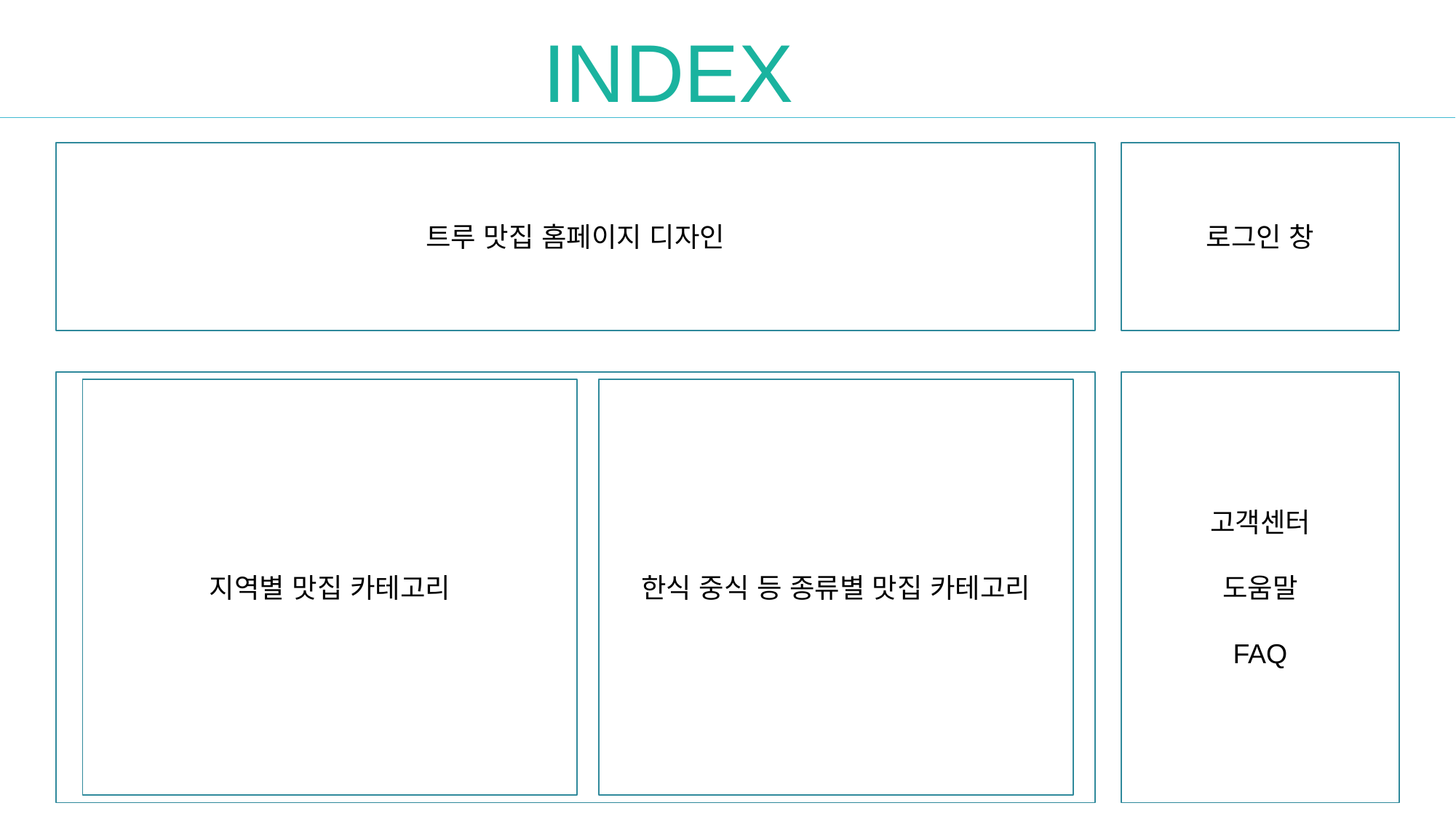

INDEX
웹
트루 맛집 홈페이지 디자인
로그인 창

고객센터

도움말

FAQ
지역별 맛집 카테고리
한식 중식 등 종류별 맛집 카테고리